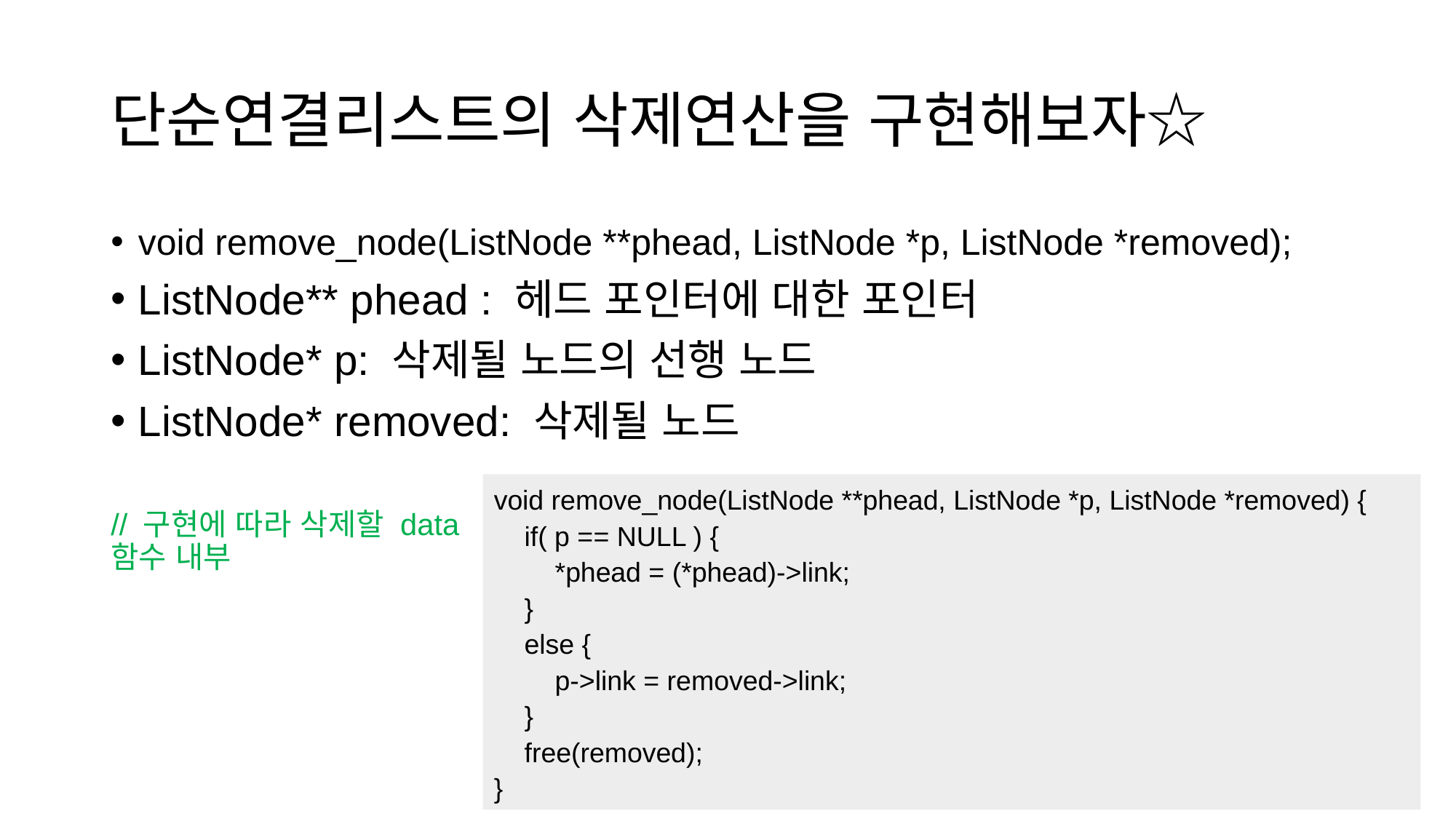

# 단순연결리스트의 삭제연산을 구현해보자☆
void remove_node(ListNode **phead, ListNode *p, ListNode *removed);
ListNode** phead : 헤드 포인터에 대한 포인터
ListNode* p: 삭제될 노드의 선행 노드
ListNode* removed: 삭제될 노드

// 구현에 따라 삭제할 data                                                                                 를 인자로 받아 함수 내부                                                                                    에서 탐색하여 삭제하기도                                                                                  한다.
void remove_node(ListNode **phead, ListNode *p, ListNode *removed) {
    if( p == NULL ) {
        *phead = (*phead)->link;
    }
    else {
        p->link = removed->link;
    }
    free(removed);
}